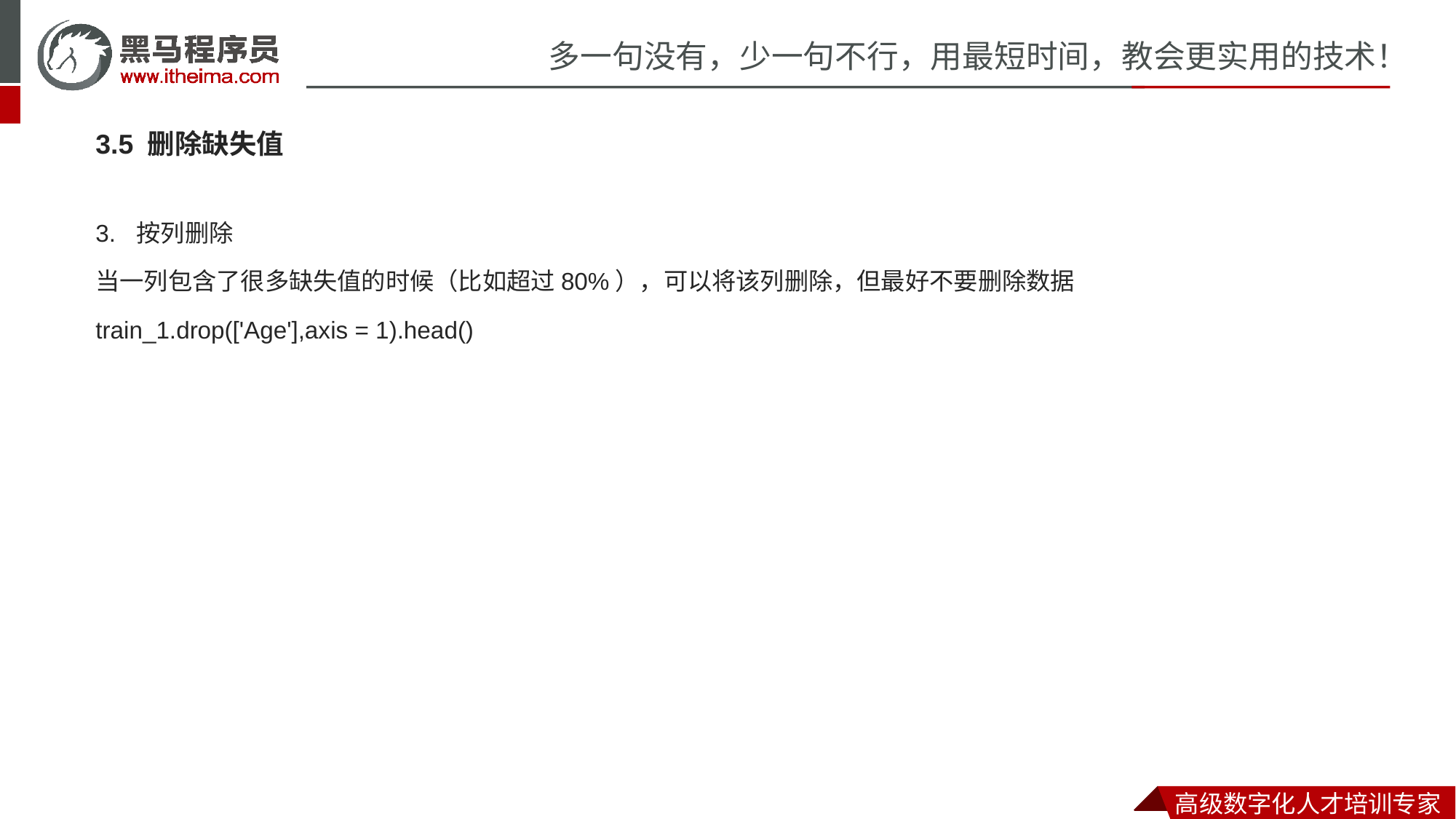

3.5 删除缺失值
按列删除
当一列包含了很多缺失值的时候（比如超过80%），可以将该列删除，但最好不要删除数据
train_1.drop(['Age'],axis = 1).head()